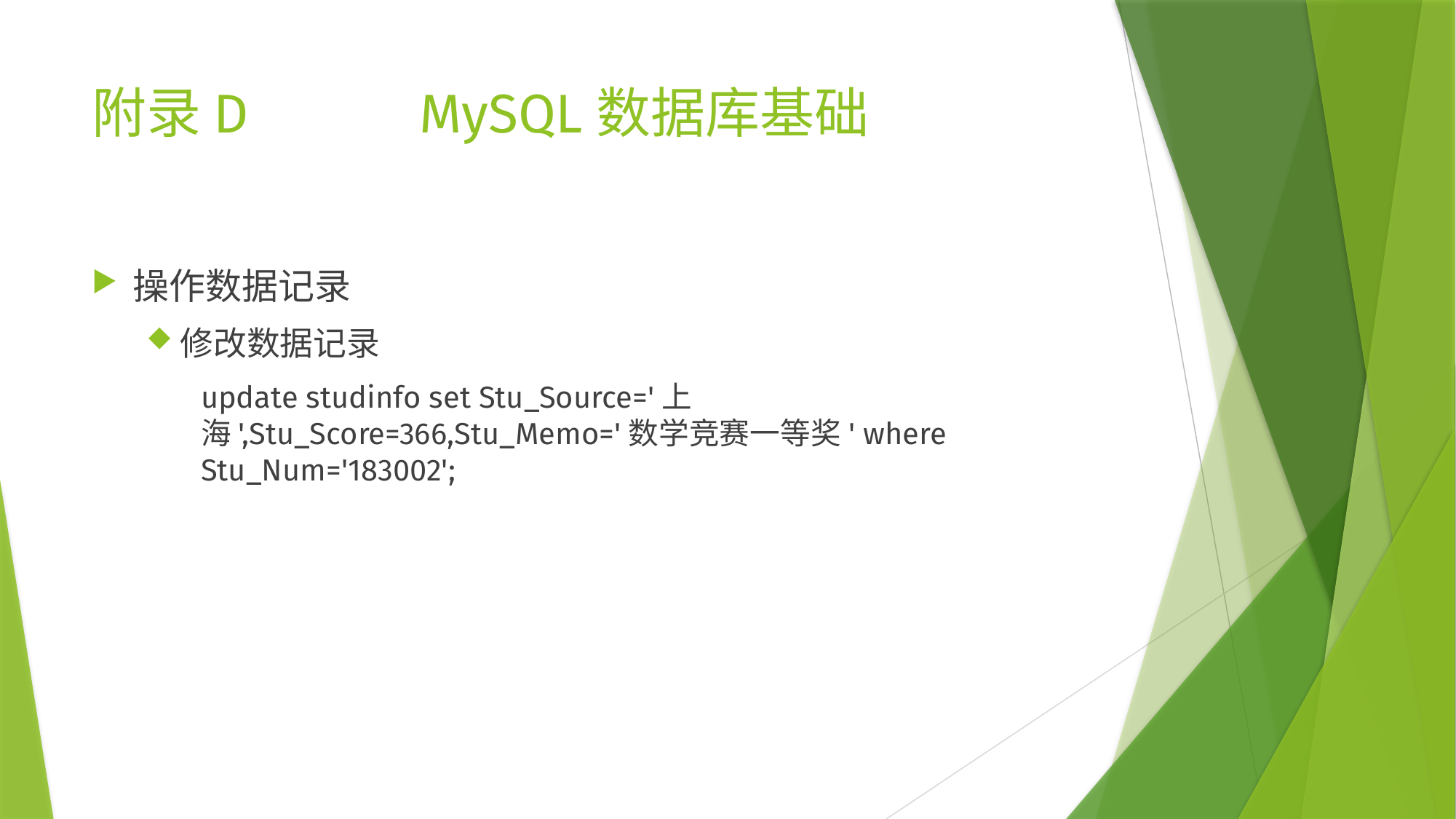

# 附录D		MySQL数据库基础
操作数据记录
修改数据记录
update studinfo set Stu_Source='上海',Stu_Score=366,Stu_Memo='数学竞赛一等奖' where Stu_Num='183002';